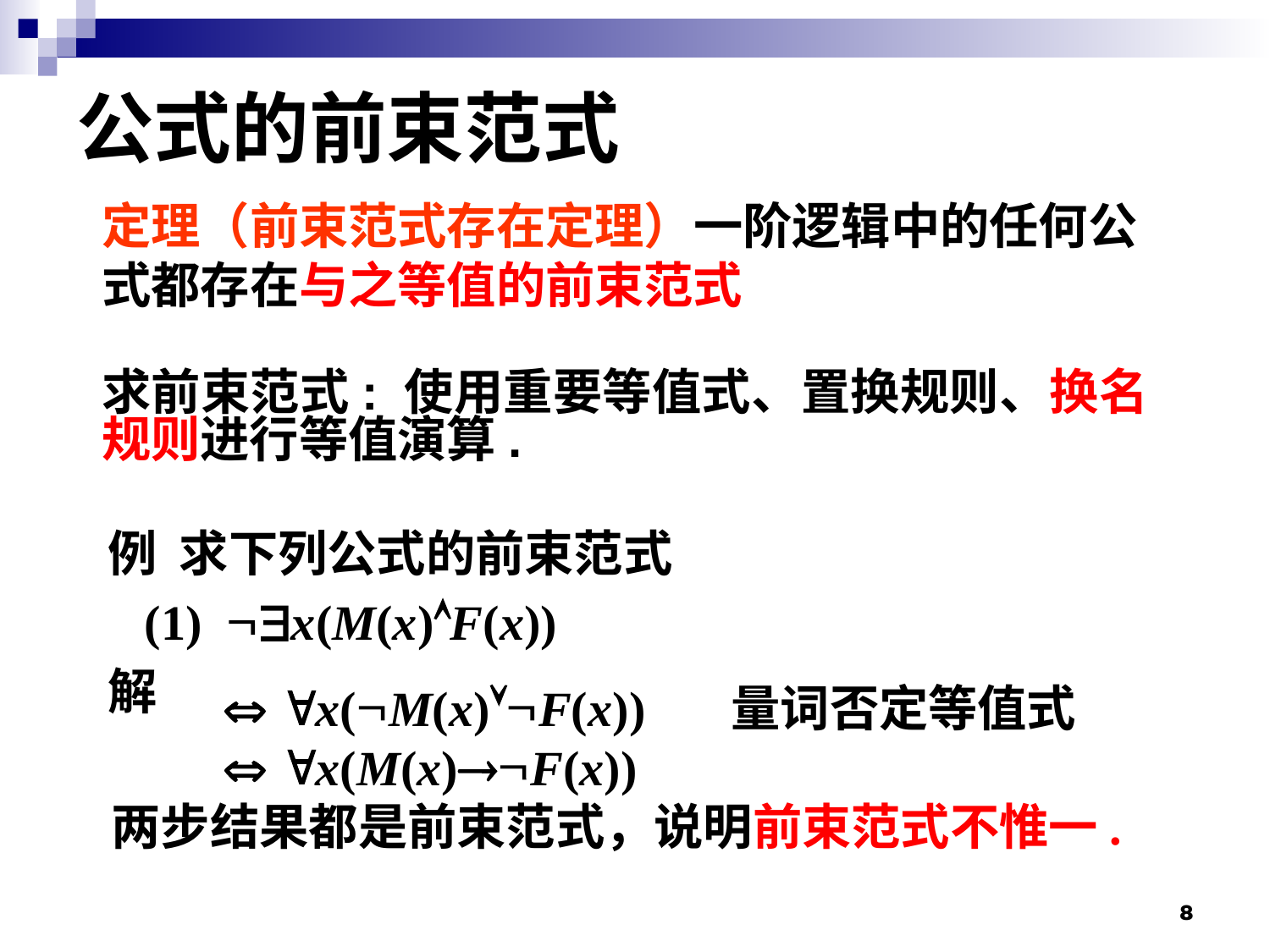

# 公式的前束范式
定理（前束范式存在定理）一阶逻辑中的任何公
式都存在与之等值的前束范式

求前束范式: 使用重要等值式、置换规则、换名规则进行等值演算.
例  求下列公式的前束范式
   (1)  ¬∃x(M(x)∧F(x))
解

         ⇔ ∀x(¬M(x)∨¬F(x))      量词否定等值式
         ⇔ ∀x(M(x)→¬F(x))
两步结果都是前束范式，说明前束范式不惟一.
8